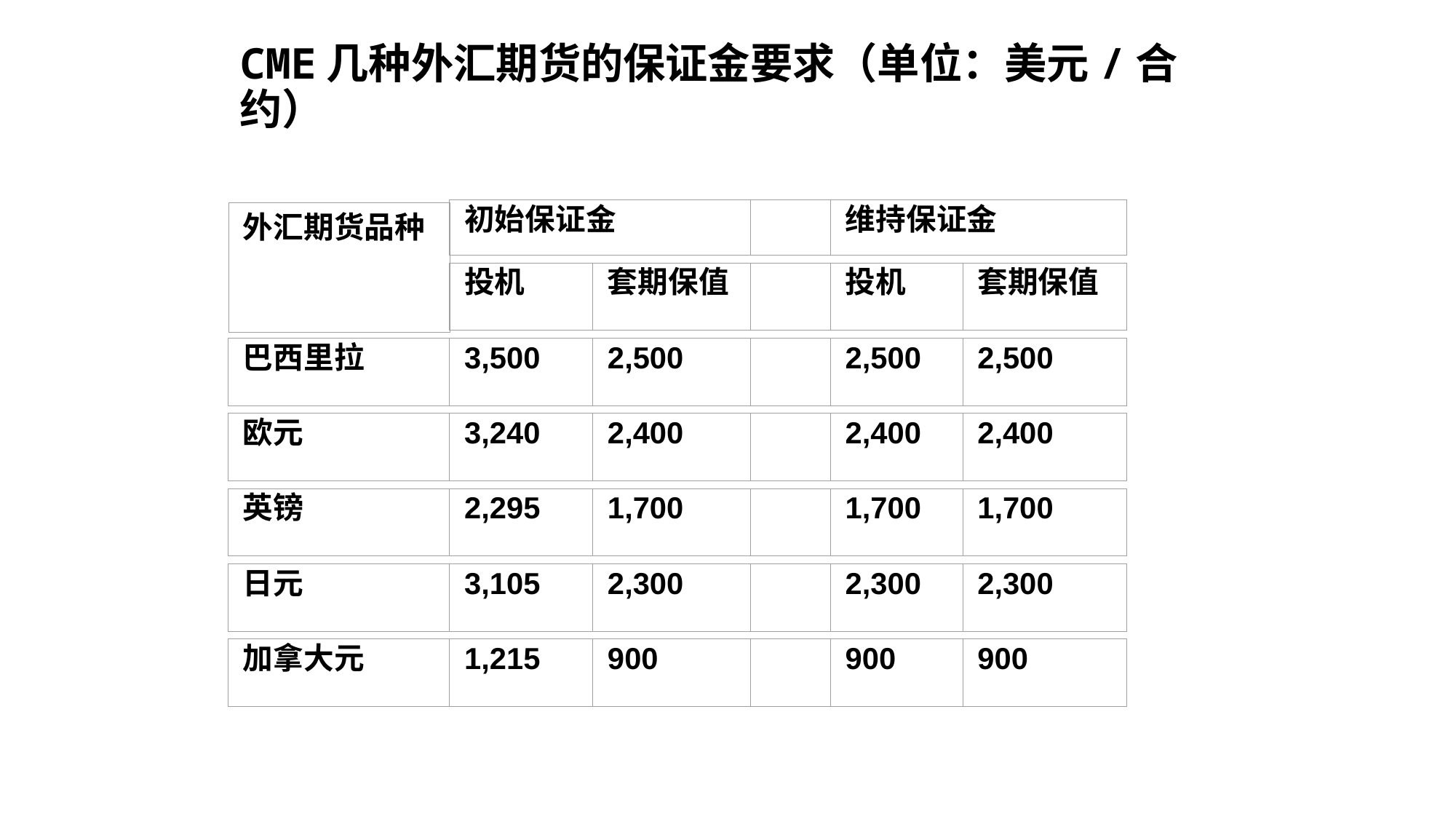

# CME几种外汇期货的保证金要求（单位：美元/合约）

初始保证金

维持保证金

外汇期货品种

投机

套期保值

投机

套期保值

巴西里拉

3,500

2,500

2,500

2,500

欧元

3,240

2,400

2,400

2,400

英镑

2,295

1,700

1,700

1,700

日元

3,105

2,300

2,300

2,300

加拿大元

1,215

900

900

900